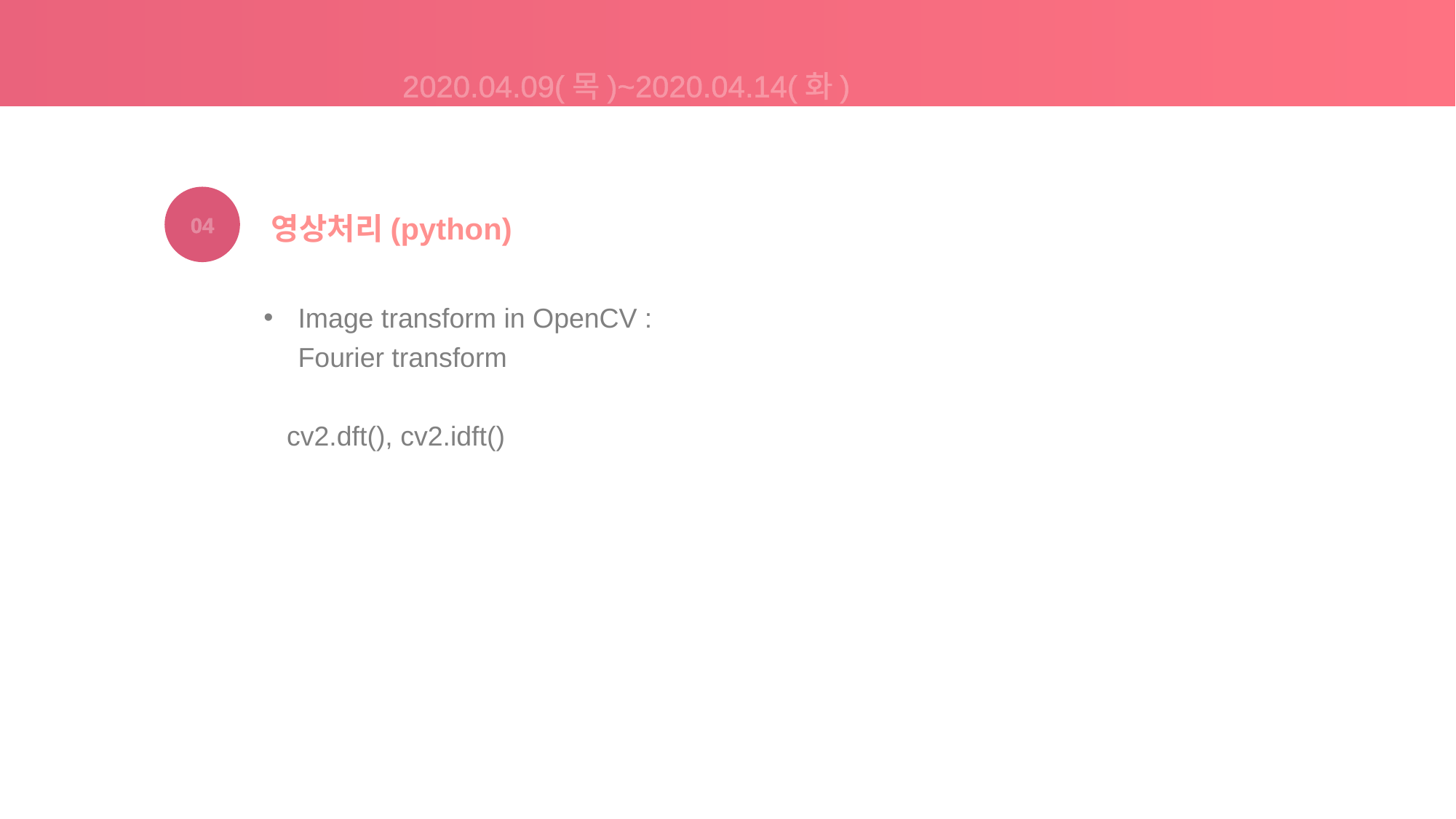

2020.04.09(목)~2020.04.14(화)
04
영상처리(python)
Image transform in OpenCV : Fourier transform

   cv2.dft(), cv2.idft()